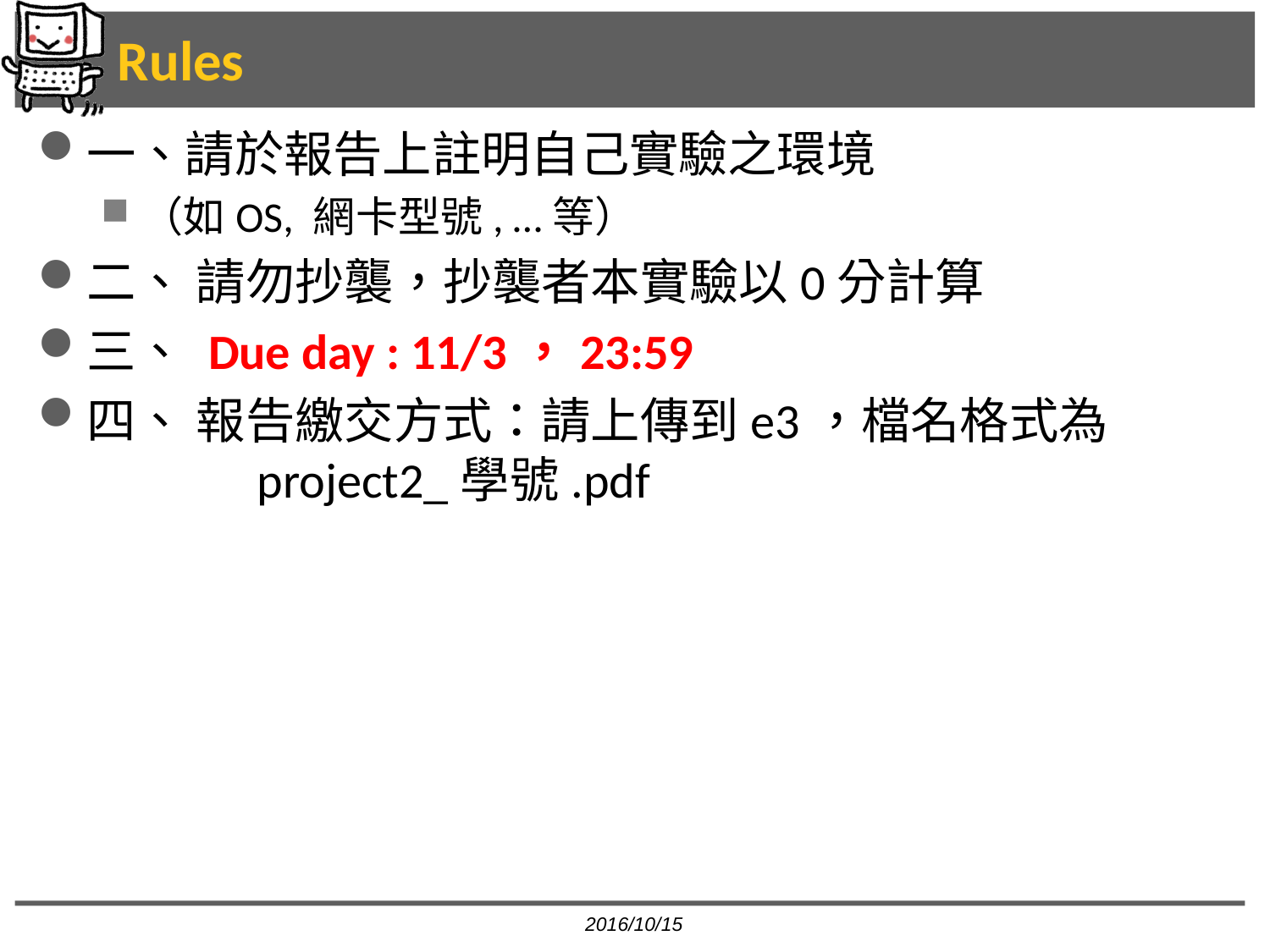

# Rules
一、請於報告上註明自己實驗之環境
（如OS, 網卡型號, …等）
二、 請勿抄襲，抄襲者本實驗以0分計算
三、 Due day : 11/3，23:59
四、 報告繳交方式：請上傳到e3，檔名格式為 		   project2_學號.pdf
2016/10/15